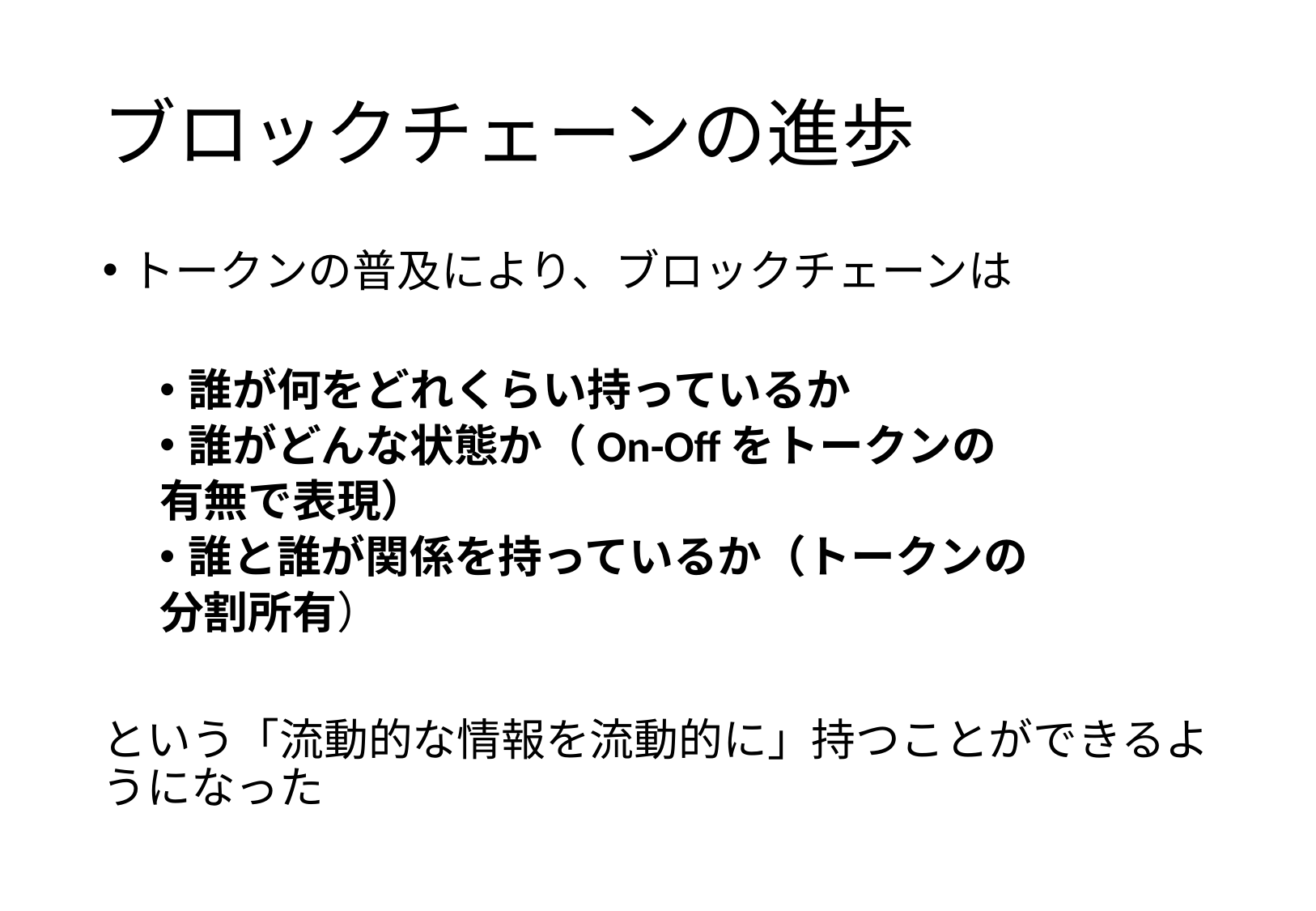

# ブロックチェーンの進歩
トークンの普及により、ブロックチェーンは

誰が何をどれくらい持っているか
誰がどんな状態か（On-Offをトークンの
有無で表現）
誰と誰が関係を持っているか（トークンの
分割所有）

という「流動的な情報を流動的に」持つことができるようになった